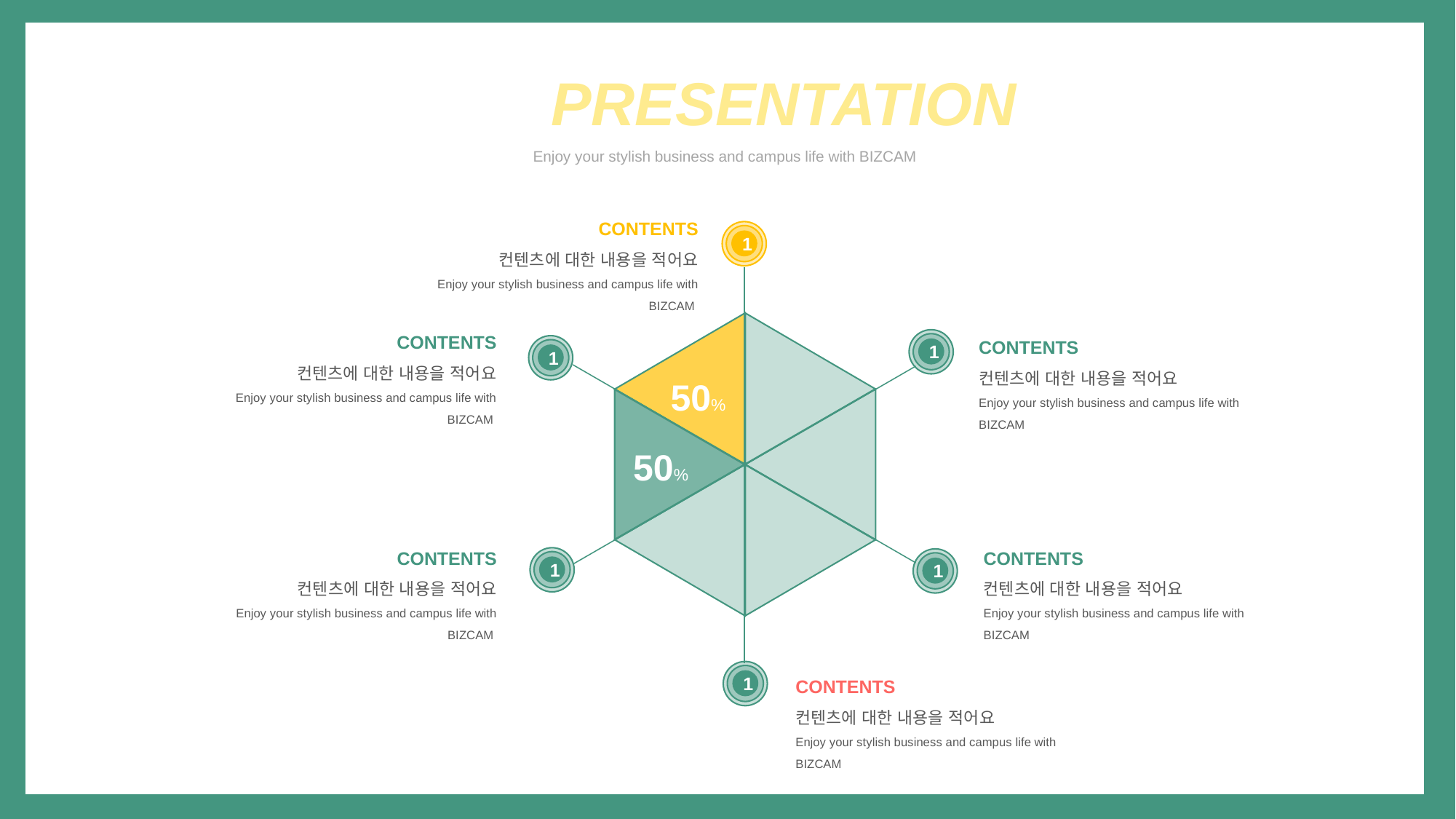

PPT PRESENTATION
Enjoy your stylish business and campus life with BIZCAM
CONTENTS
컨텐츠에 대한 내용을 적어요
Enjoy your stylish business and campus life with BIZCAM

1
CONTENTS
컨텐츠에 대한 내용을 적어요
Enjoy your stylish business and campus life with BIZCAM
CONTENTS
컨텐츠에 대한 내용을 적어요
Enjoy your stylish business and campus life with BIZCAM

1

1

50%

50%

CONTENTS
컨텐츠에 대한 내용을 적어요
Enjoy your stylish business and campus life with BIZCAM
CONTENTS
컨텐츠에 대한 내용을 적어요
Enjoy your stylish business and campus life with BIZCAM

1

1
CONTENTS
컨텐츠에 대한 내용을 적어요
Enjoy your stylish business and campus life with BIZCAM

1